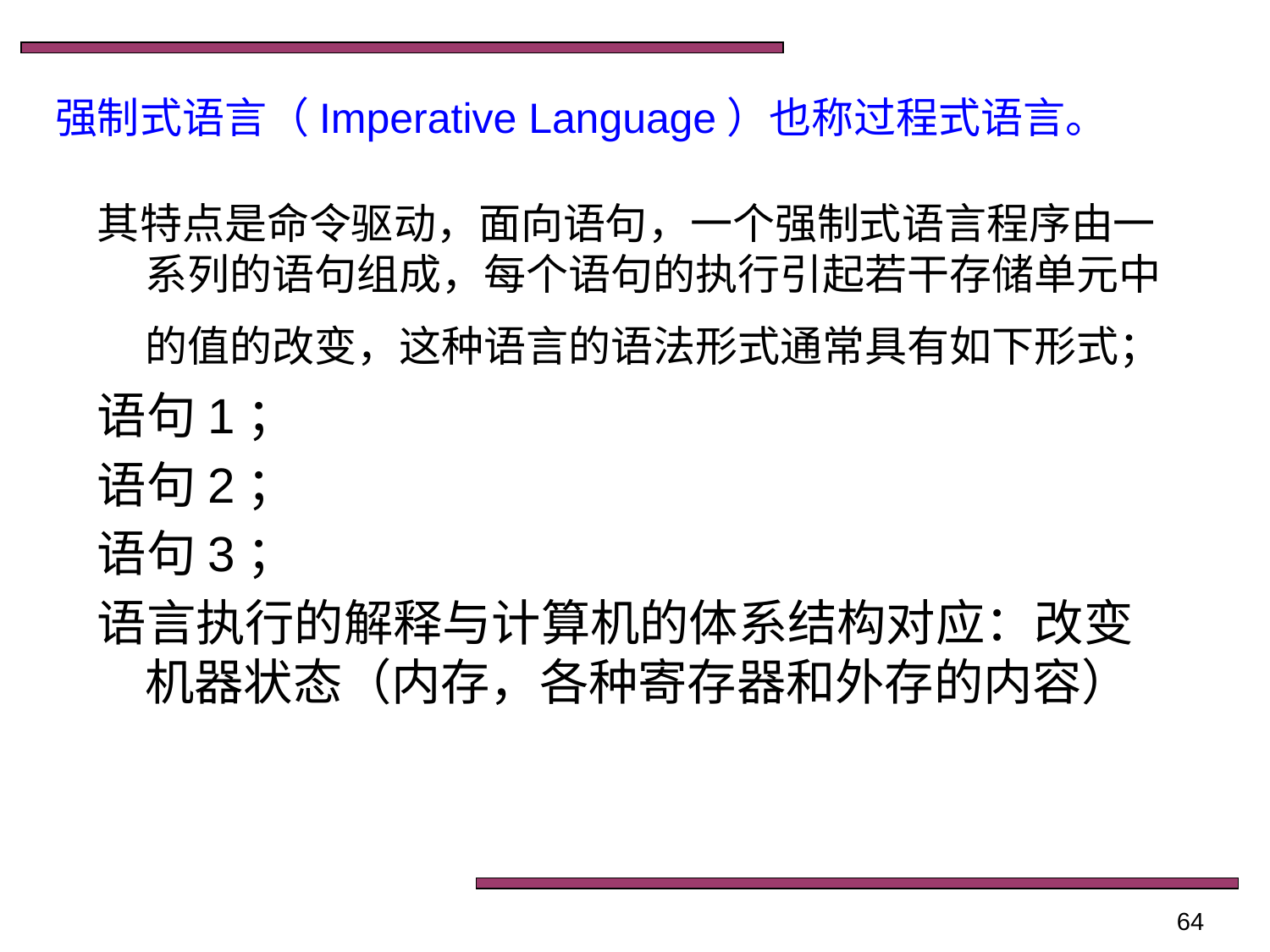

# 强制式语言（Imperative Language）也称过程式语言。

其特点是命令驱动，面向语句，一个强制式语言程序由一系列的语句组成，每个语句的执行引起若干存储单元中的值的改变，这种语言的语法形式通常具有如下形式；
语句1；
语句2；
语句3；
语言执行的解释与计算机的体系结构对应：改变机器状态（内存，各种寄存器和外存的内容）

64